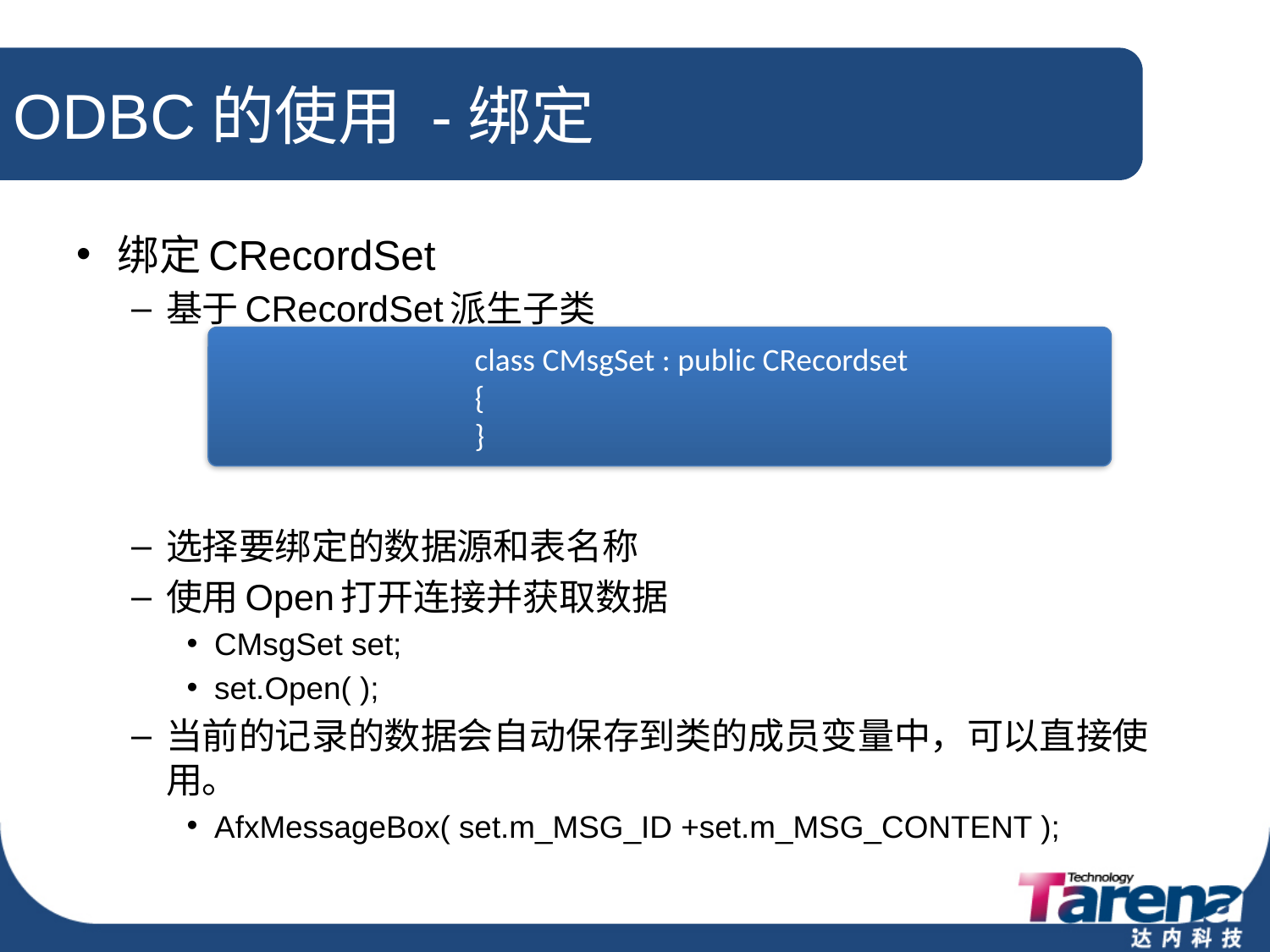

# ODBC的使用 -绑定
绑定CRecordSet
基于CRecordSet派生子类

选择要绑定的数据源和表名称
使用Open打开连接并获取数据
CMsgSet set;
set.Open( );
当前的记录的数据会自动保存到类的成员变量中，可以直接使用。
AfxMessageBox( set.m_MSG_ID +set.m_MSG_CONTENT );
class CMsgSet : public CRecordset
{
}